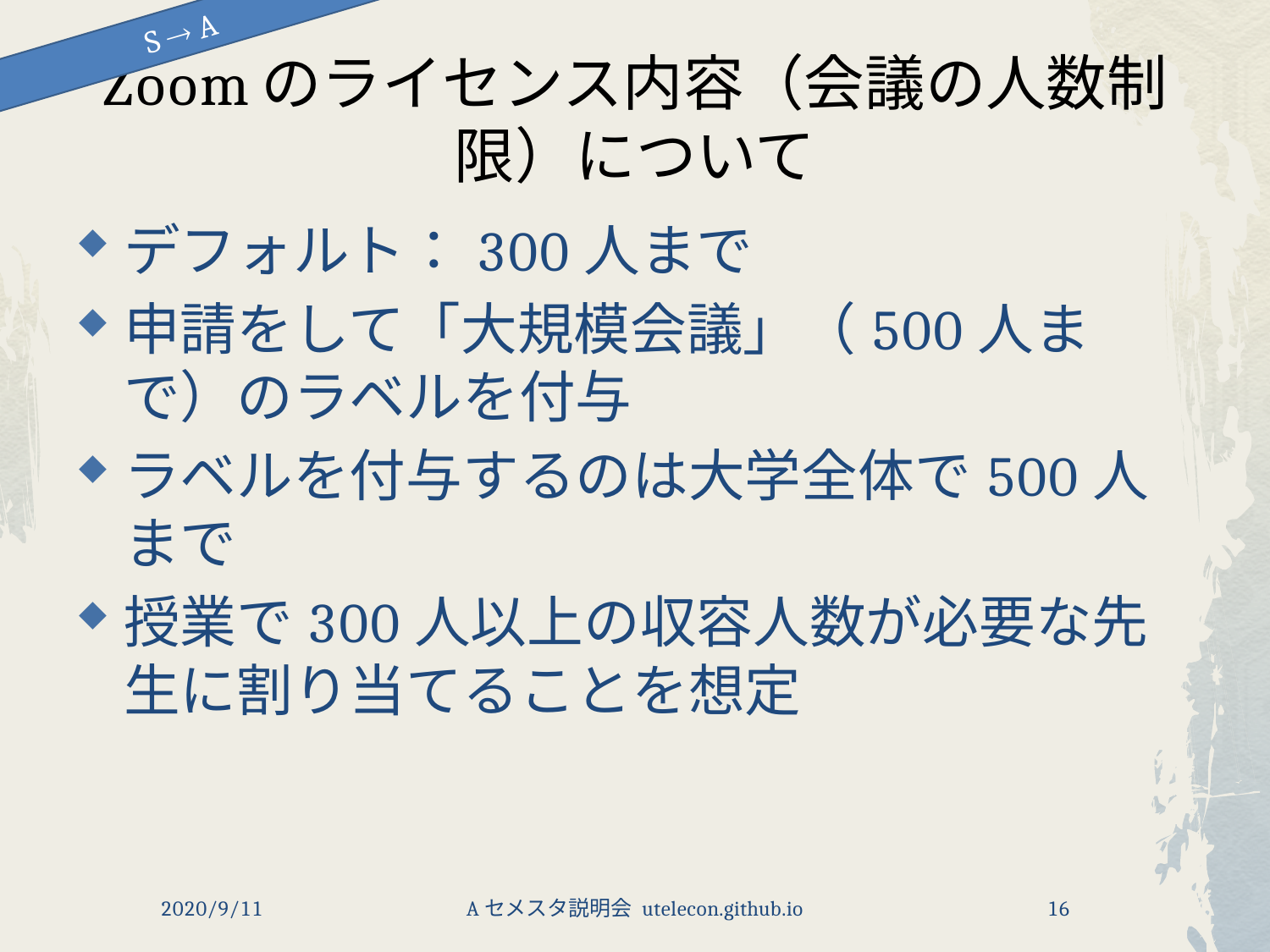

S → A
# Zoomのライセンス内容（会議の人数制限）について
デフォルト：300人まで
申請をして「大規模会議」（500人まで）のラベルを付与
ラベルを付与するのは大学全体で500人まで
授業で300人以上の収容人数が必要な先生に割り当てることを想定
2020/9/11
Aセメスタ説明会 utelecon.github.io
16